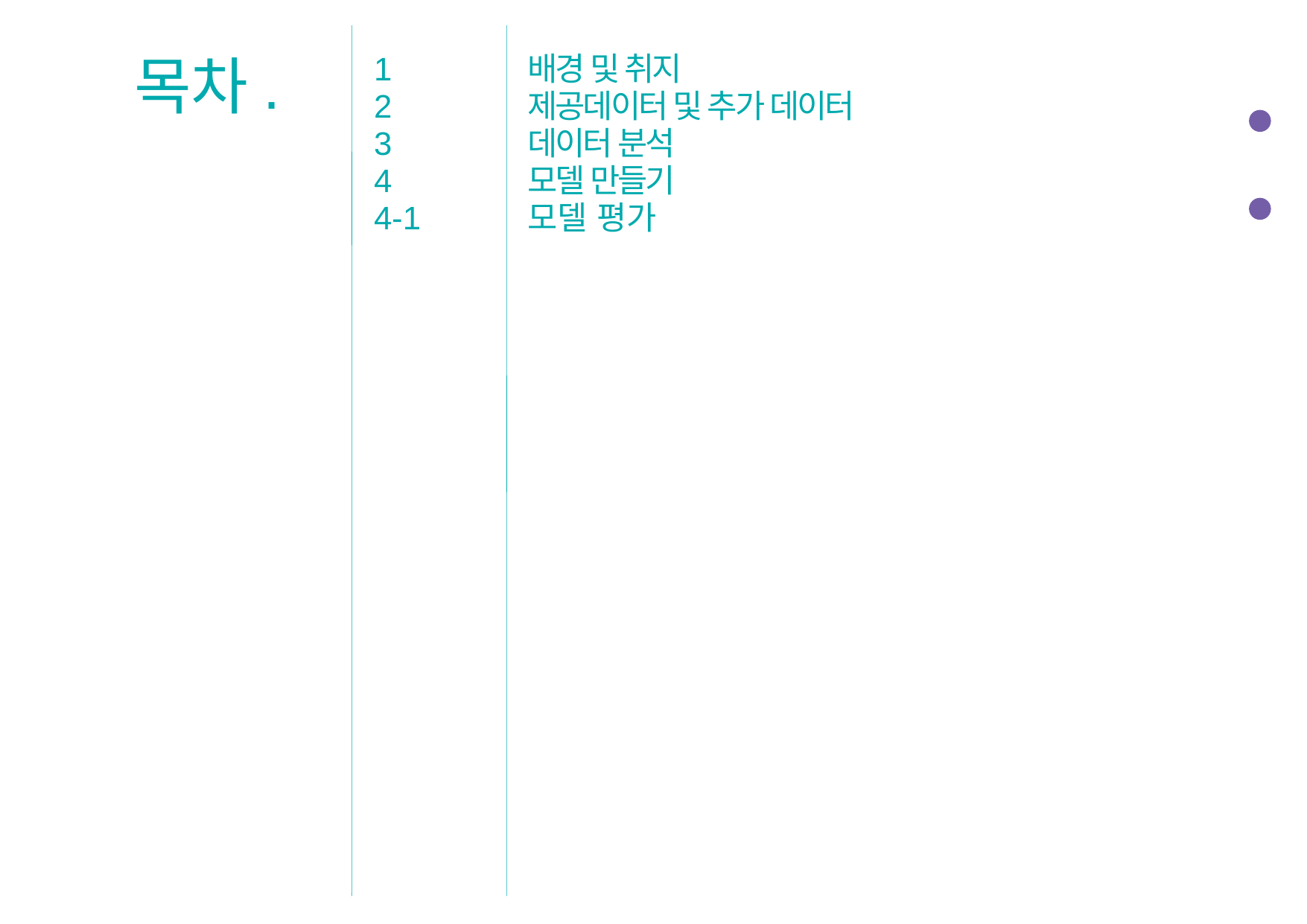

목차.
1
2
3
4
4-1

배경 및 취지
제공데이터 및 추가 데이터
데이터 분석
모델 만들기
모델 평가